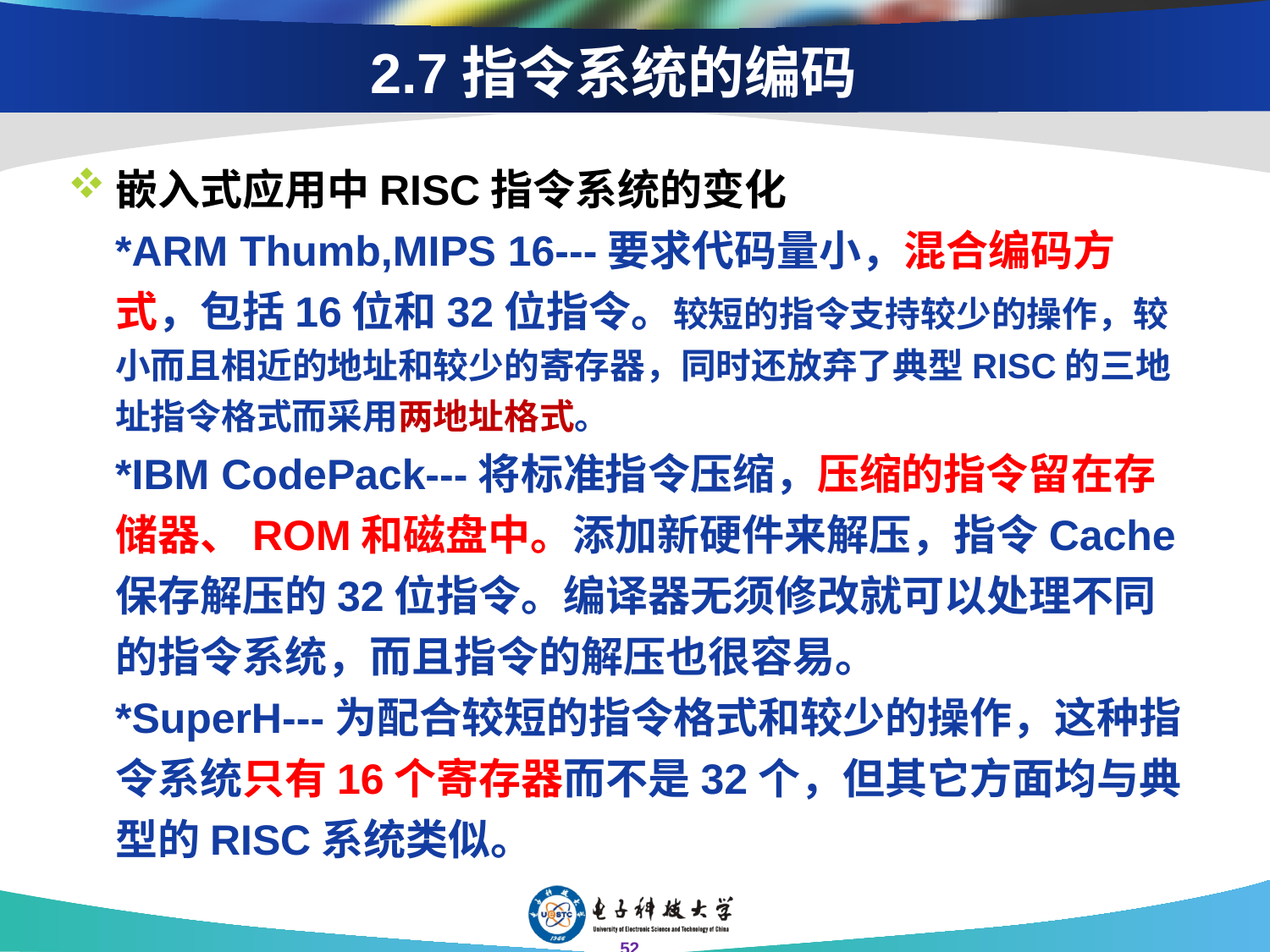

# 2.7指令系统的编码
嵌入式应用中RISC指令系统的变化
*ARM Thumb,MIPS 16---要求代码量小，混合编码方式，包括16位和32位指令。较短的指令支持较少的操作，较小而且相近的地址和较少的寄存器，同时还放弃了典型RISC的三地址指令格式而采用两地址格式。
*IBM CodePack---将标准指令压缩，压缩的指令留在存储器、ROM和磁盘中。添加新硬件来解压，指令Cache保存解压的32位指令。编译器无须修改就可以处理不同的指令系统，而且指令的解压也很容易。
*SuperH---为配合较短的指令格式和较少的操作，这种指令系统只有16个寄存器而不是32个，但其它方面均与典型的RISC系统类似。
52